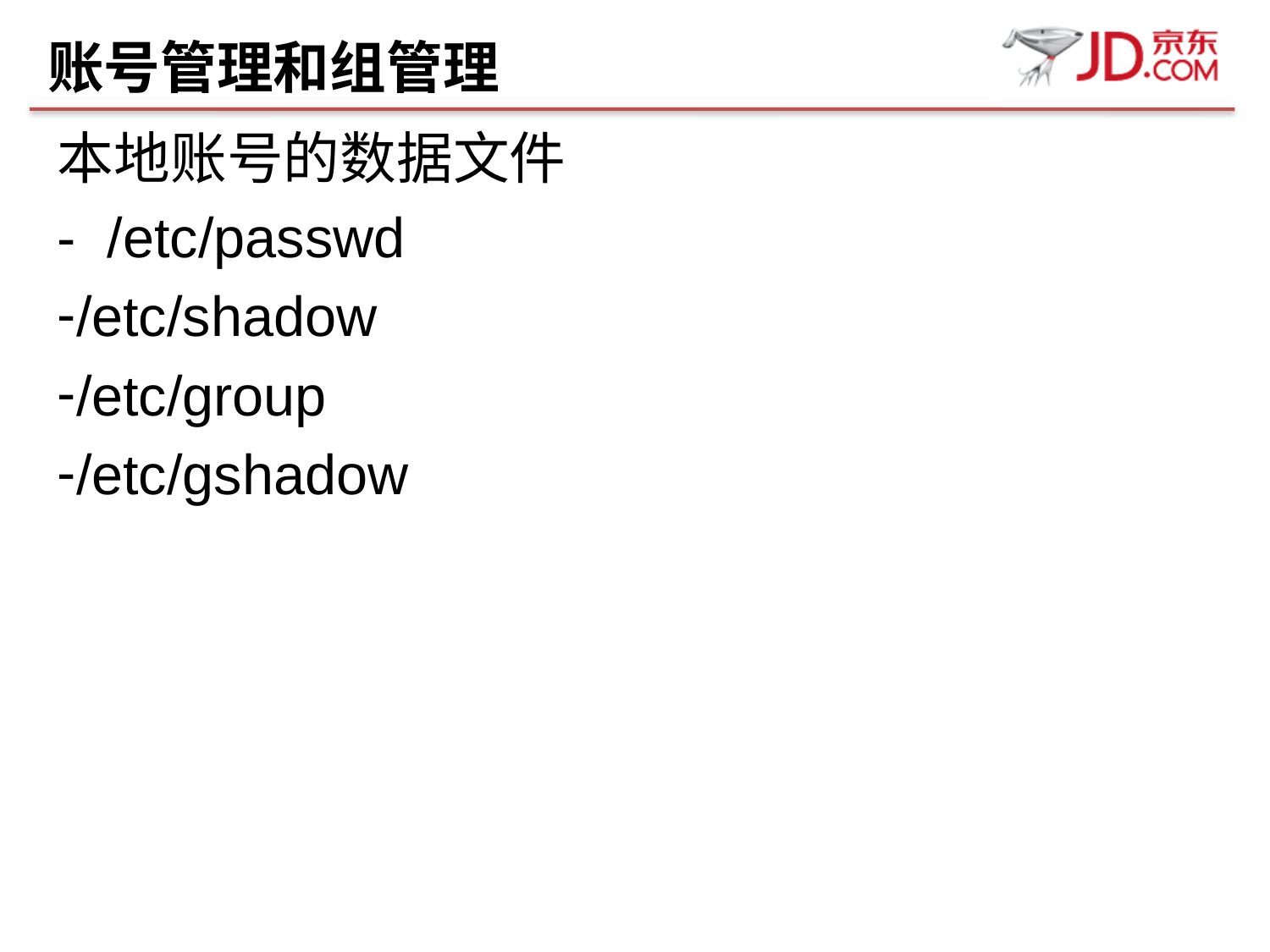

# 账号管理和组管理
本地账号的数据文件
-  /etc/passwd
/etc/shadow
/etc/group
/etc/gshadow